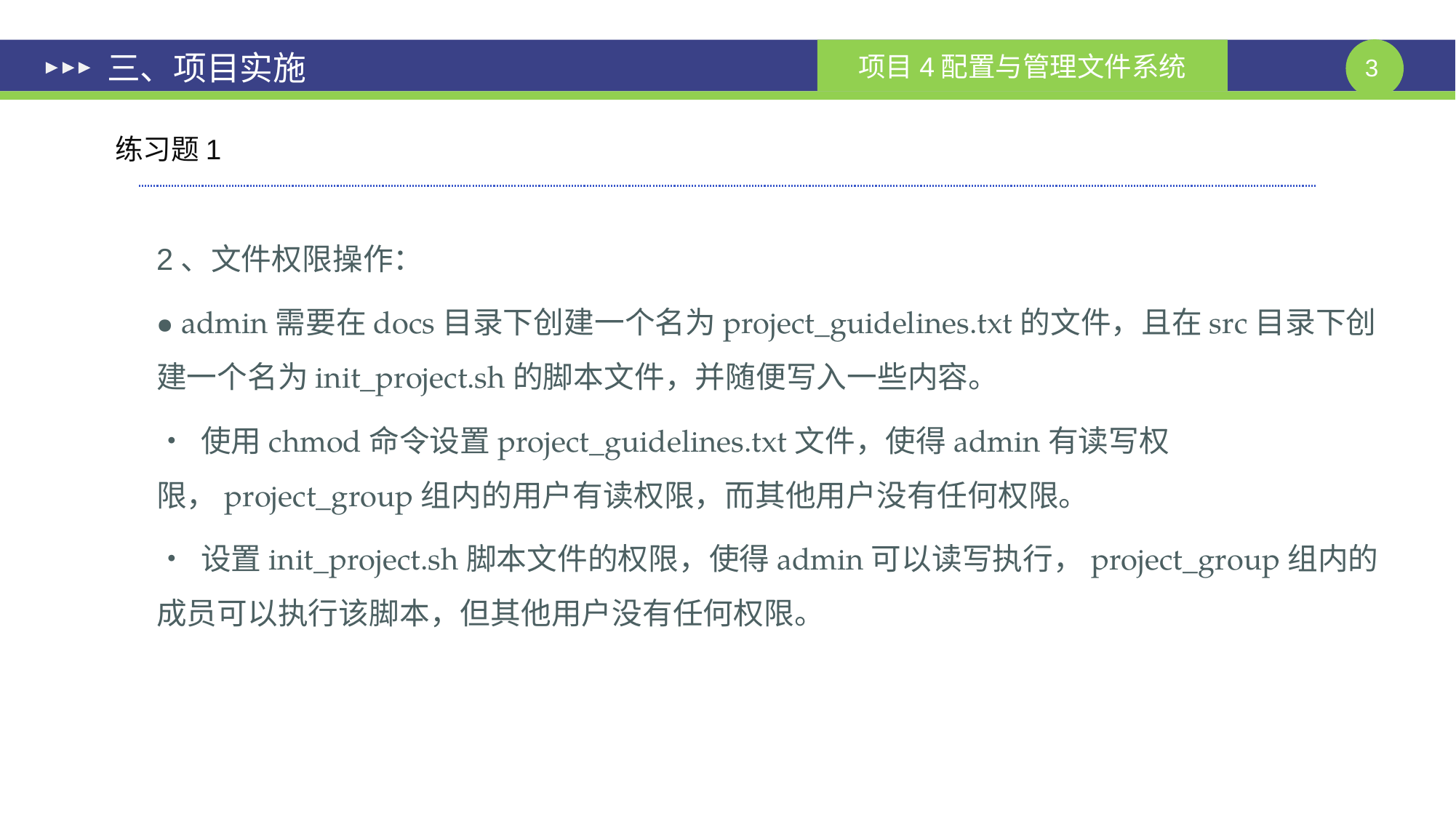

# 三、项目实施
练习题1

2、文件权限操作：
• admin需要在docs目录下创建一个名为project_guidelines.txt的文件，且在src目录下创建一个名为init_project.sh的脚本文件，并随便写入一些内容。
• 使用chmod命令设置project_guidelines.txt文件，使得admin有读写权限，project_group组内的用户有读权限，而其他用户没有任何权限。
• 设置init_project.sh脚本文件的权限，使得admin可以读写执行，project_group组内的成员可以执行该脚本，但其他用户没有任何权限。